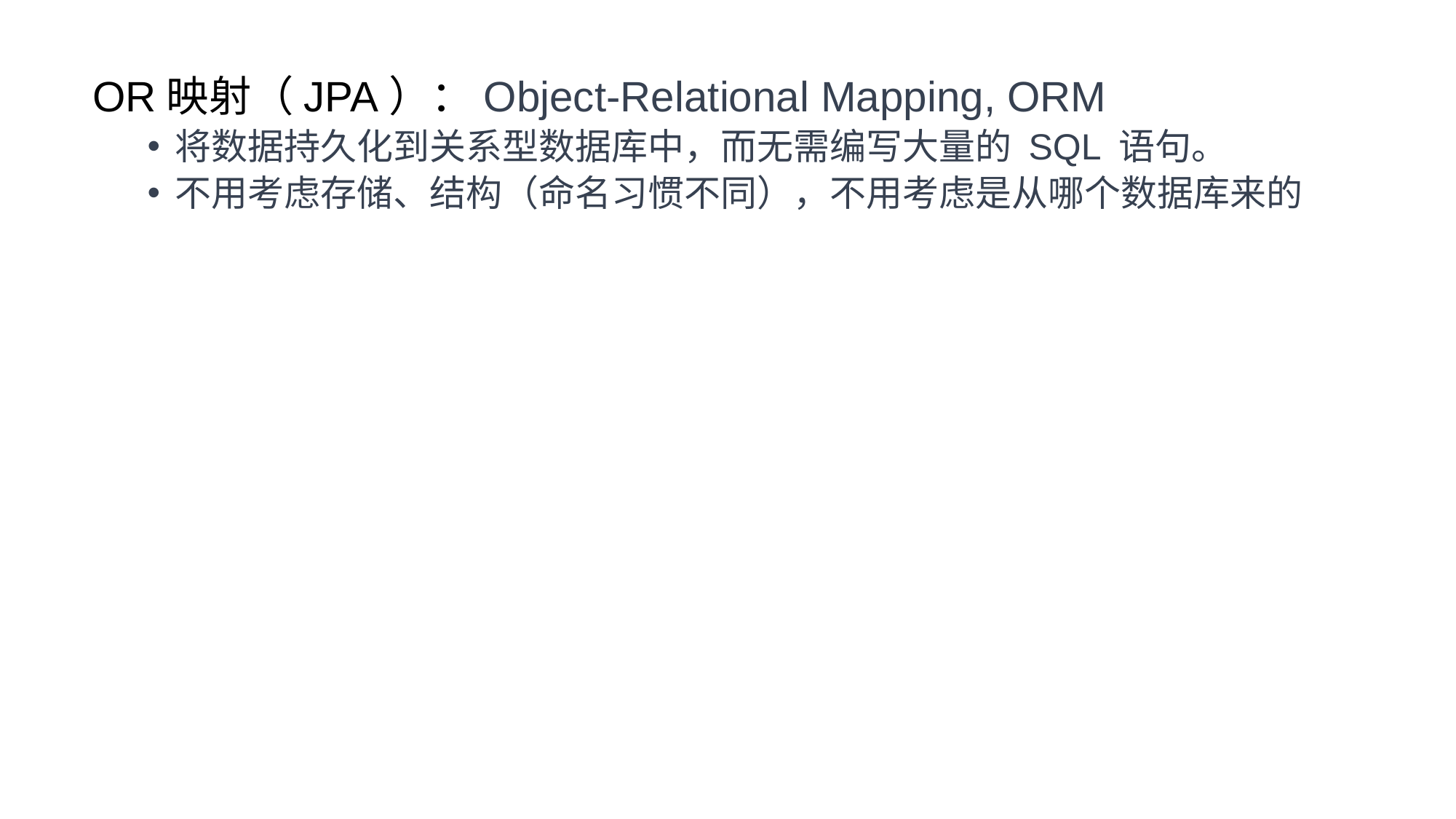

OR映射（JPA）：Object-Relational Mapping, ORM
将数据持久化到关系型数据库中，而无需编写大量的 SQL 语句。
不用考虑存储、结构（命名习惯不同），不用考虑是从哪个数据库来的